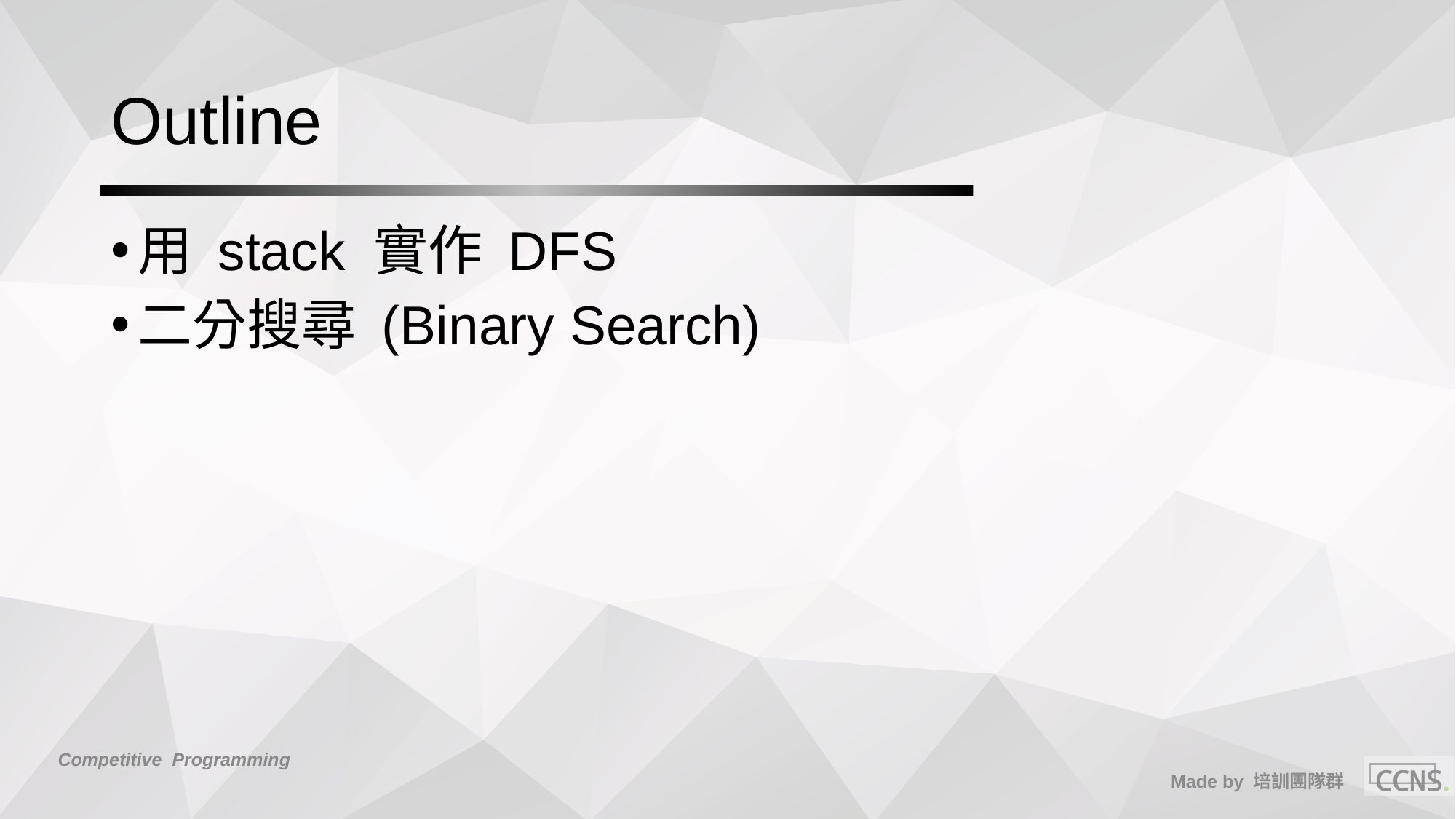

# Outline
用 stack 實作 DFS
二分搜尋 (Binary Search)